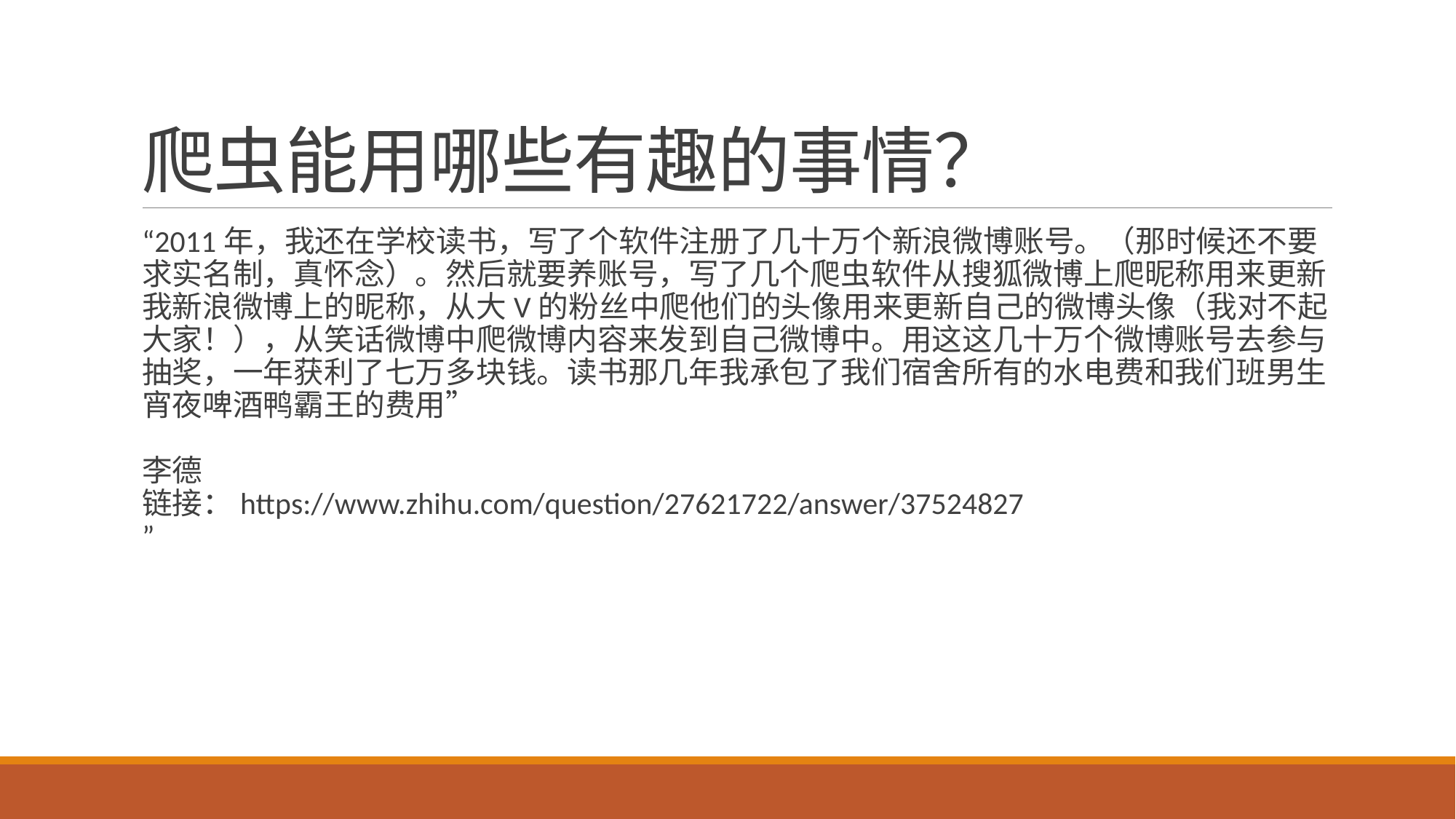

# 爬虫能用哪些有趣的事情？
“2011年，我还在学校读书，写了个软件注册了几十万个新浪微博账号。（那时候还不要求实名制，真怀念）。然后就要养账号，写了几个爬虫软件从搜狐微博上爬昵称用来更新我新浪微博上的昵称，从大V的粉丝中爬他们的头像用来更新自己的微博头像（我对不起大家！），从笑话微博中爬微博内容来发到自己微博中。用这这几十万个微博账号去参与抽奖，一年获利了七万多块钱。读书那几年我承包了我们宿舍所有的水电费和我们班男生宵夜啤酒鸭霸王的费用”
李德
链接：https://www.zhihu.com/question/27621722/answer/37524827
”